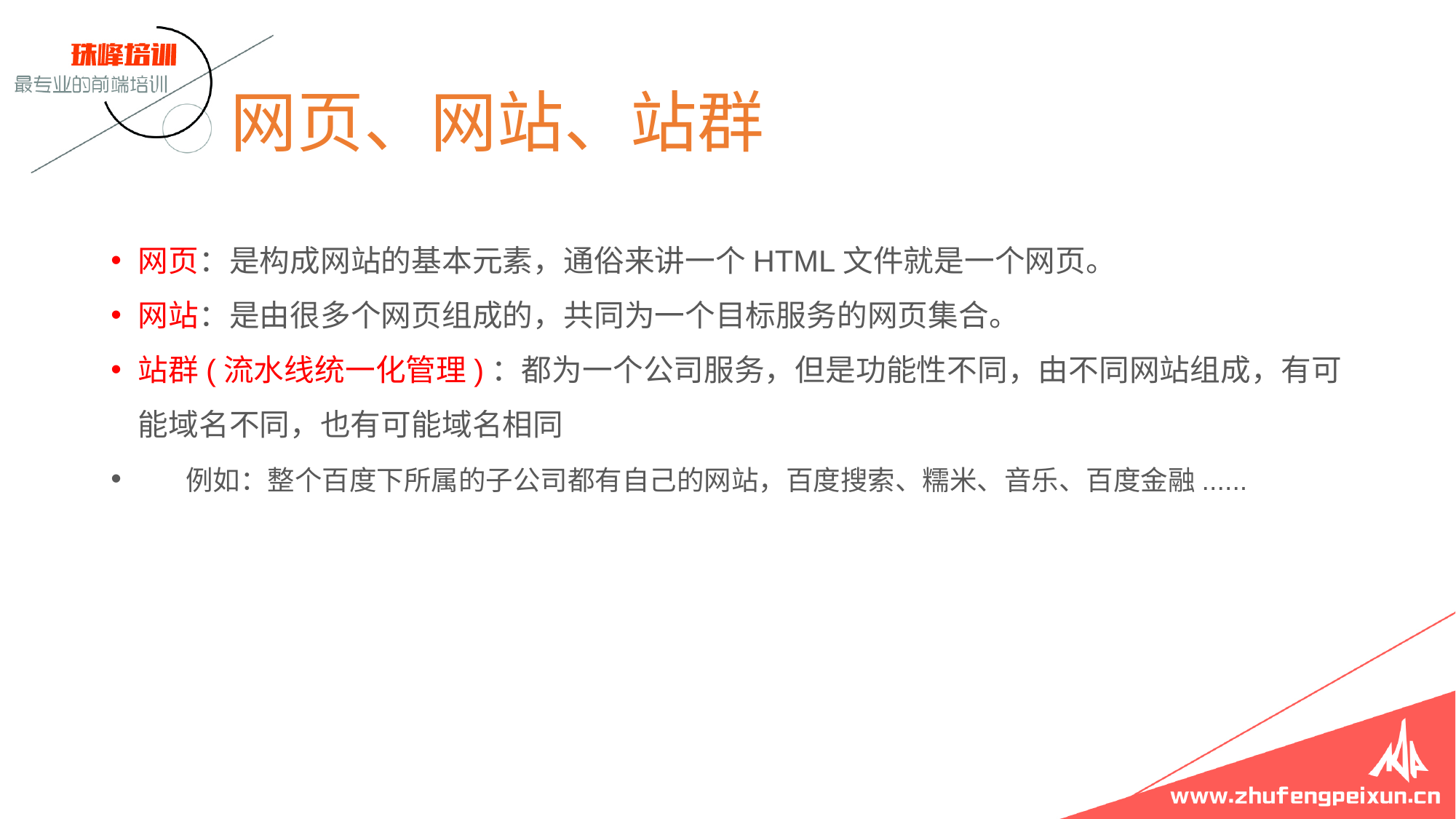

# 网页、网站、站群
网页：是构成网站的基本元素，通俗来讲一个HTML文件就是一个网页。
网站：是由很多个网页组成的，共同为一个目标服务的网页集合。
站群(流水线统一化管理)：都为一个公司服务，但是功能性不同，由不同网站组成，有可能域名不同，也有可能域名相同
      例如：整个百度下所属的子公司都有自己的网站，百度搜索、糯米、音乐、百度金融......